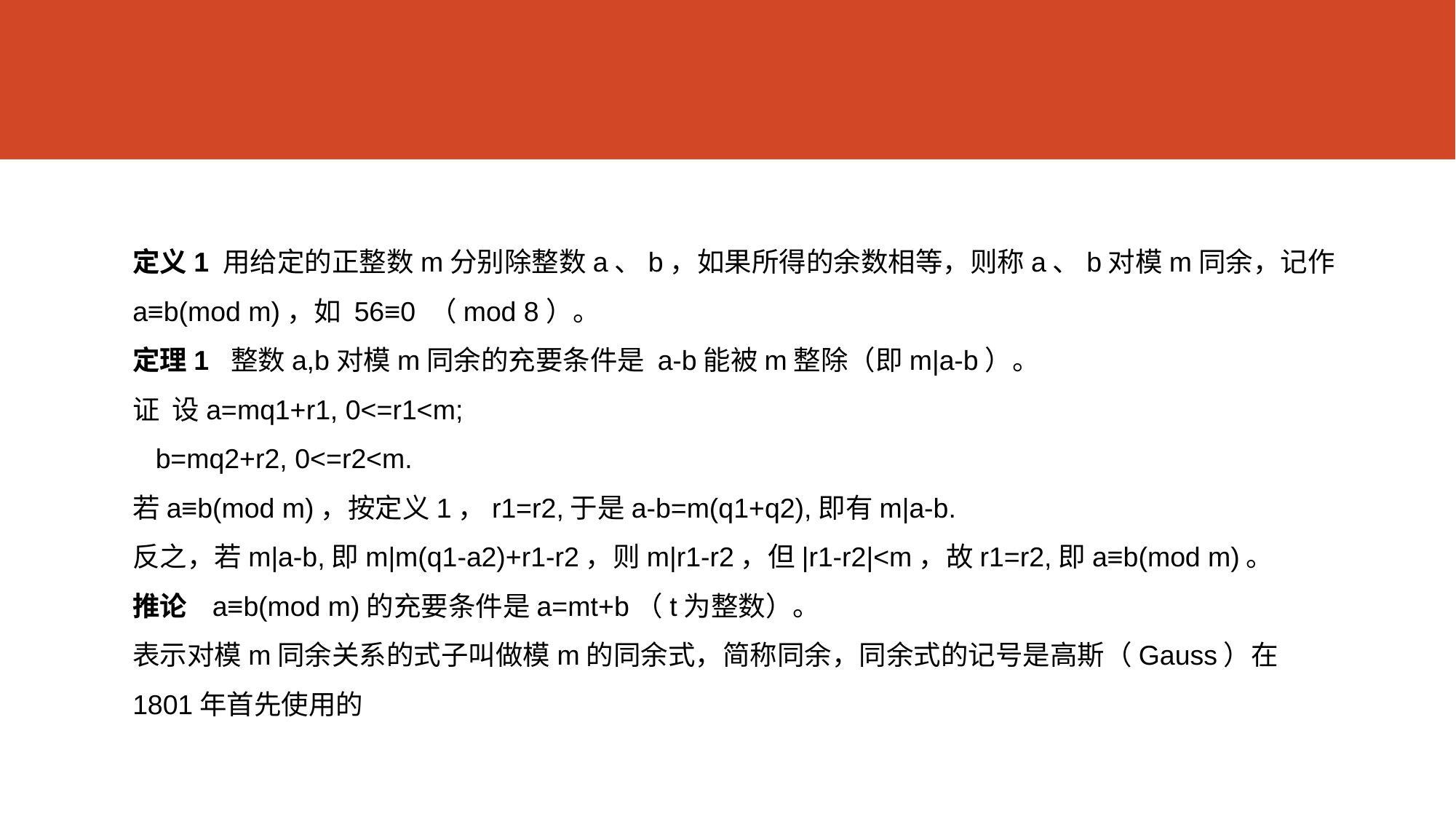

#
定义1 用给定的正整数m分别除整数a、b，如果所得的余数相等，则称a、b对模m同余，记作a≡b(mod m)，如 56≡0 （mod 8）。
定理1  整数a,b对模m同余的充要条件是 a-b能被m整除（即m|a-b）。
证  设a=mq1+r1, 0<=r1<m;
   b=mq2+r2, 0<=r2<m.
若a≡b(mod m)，按定义1，r1=r2,于是a-b=m(q1+q2),即有m|a-b.
反之，若m|a-b,即m|m(q1-a2)+r1-r2，则m|r1-r2，但|r1-r2|<m，故r1=r2,即a≡b(mod m)。
推论   a≡b(mod m)的充要条件是a=mt+b（t为整数）。
表示对模m同余关系的式子叫做模m的同余式，简称同余，同余式的记号是高斯（Gauss）在1801年首先使用的